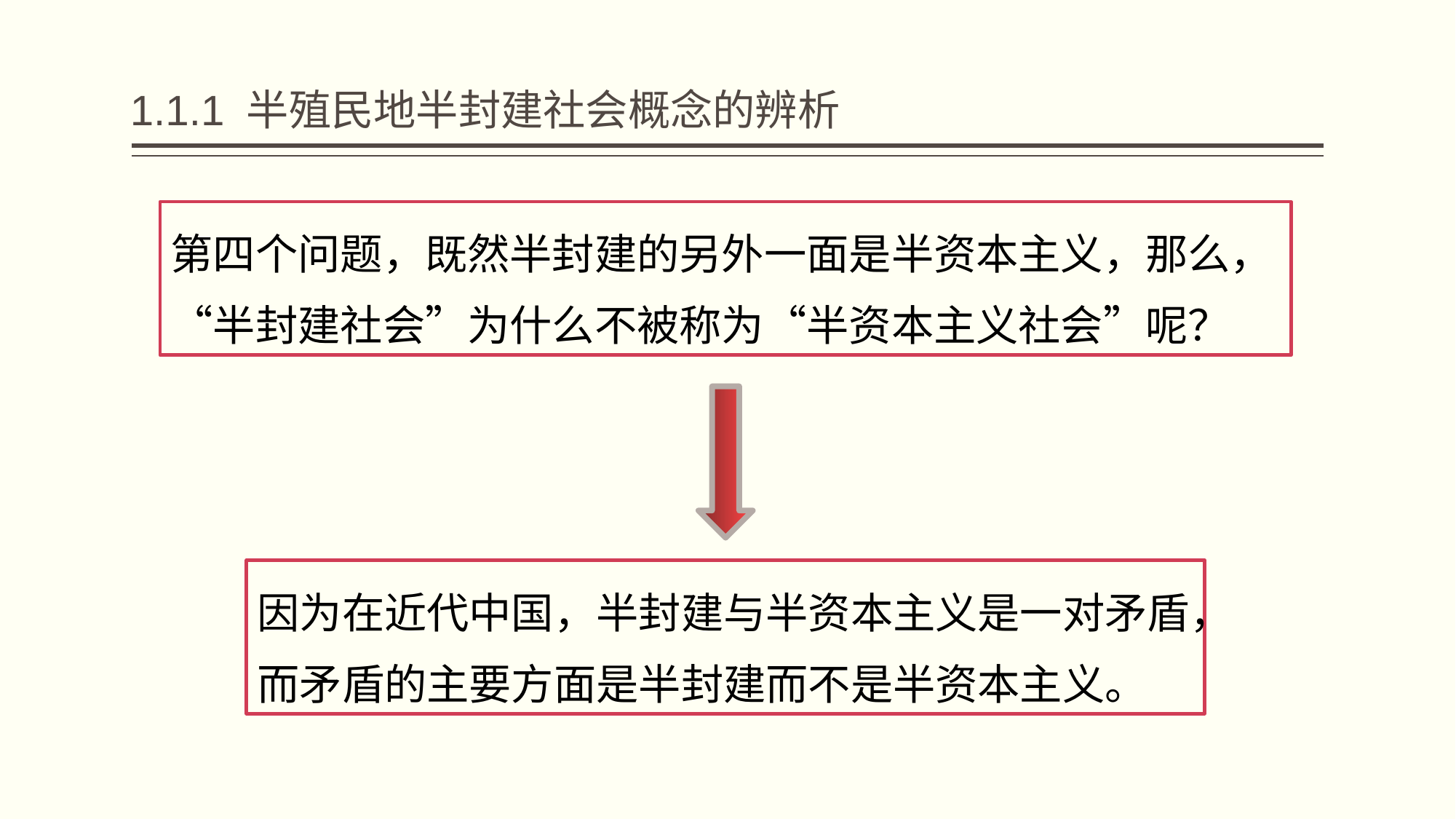

# 1.1.1 半殖民地半封建社会概念的辨析
第四个问题，既然半封建的另外一面是半资本主义，那么，“半封建社会”为什么不被称为“半资本主义社会”呢？

因为在近代中国，半封建与半资本主义是一对矛盾，而矛盾的主要方面是半封建而不是半资本主义。